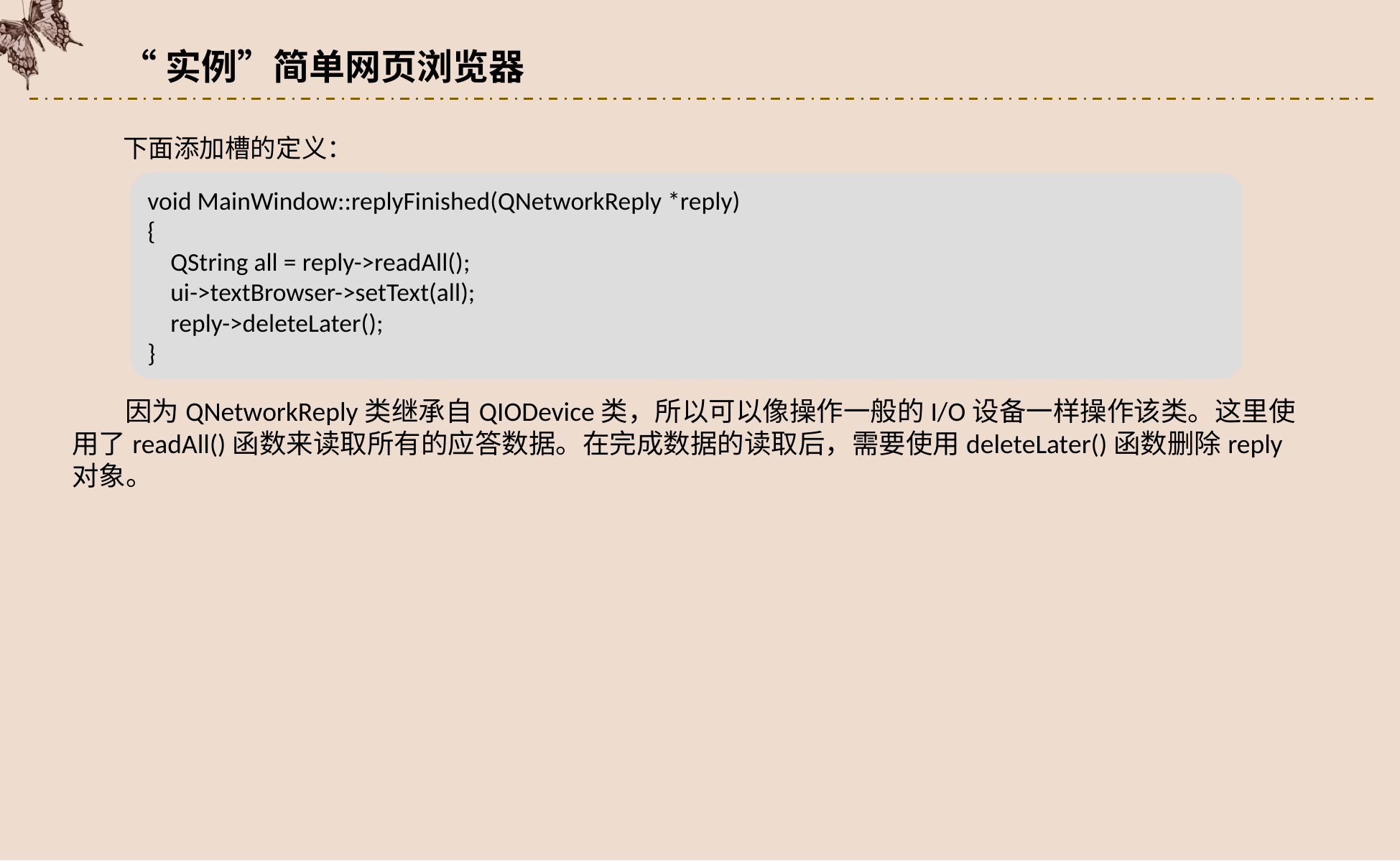

“实例”简单网页浏览器
下面添加槽的定义：
void MainWindow::replyFinished(QNetworkReply *reply)
{
    QString all = reply->readAll();
    ui->textBrowser->setText(all);
    reply->deleteLater();
}
因为QNetworkReply类继承自QIODevice类，所以可以像操作一般的I/O设备一样操作该类。这里使用了readAll()函数来读取所有的应答数据。在完成数据的读取后，需要使用deleteLater()函数删除reply对象。